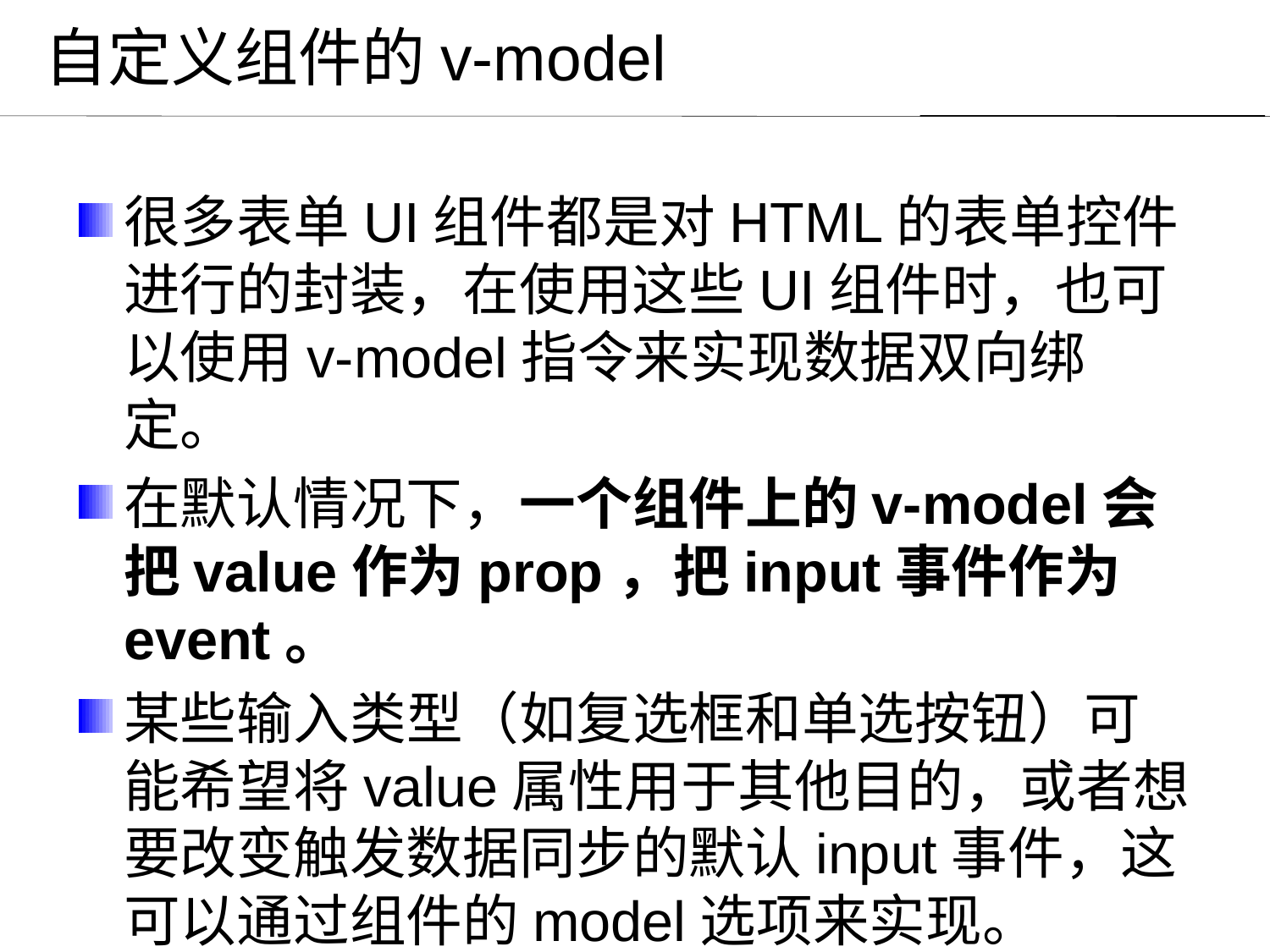

# 自定义组件的v-model
很多表单UI组件都是对HTML的表单控件进行的封装，在使用这些UI组件时，也可以使用v-model指令来实现数据双向绑定。
在默认情况下，一个组件上的v-model会把value作为prop，把input事件作为event。
某些输入类型（如复选框和单选按钮）可能希望将value属性用于其他目的，或者想要改变触发数据同步的默认input事件，这可以通过组件的model选项来实现。